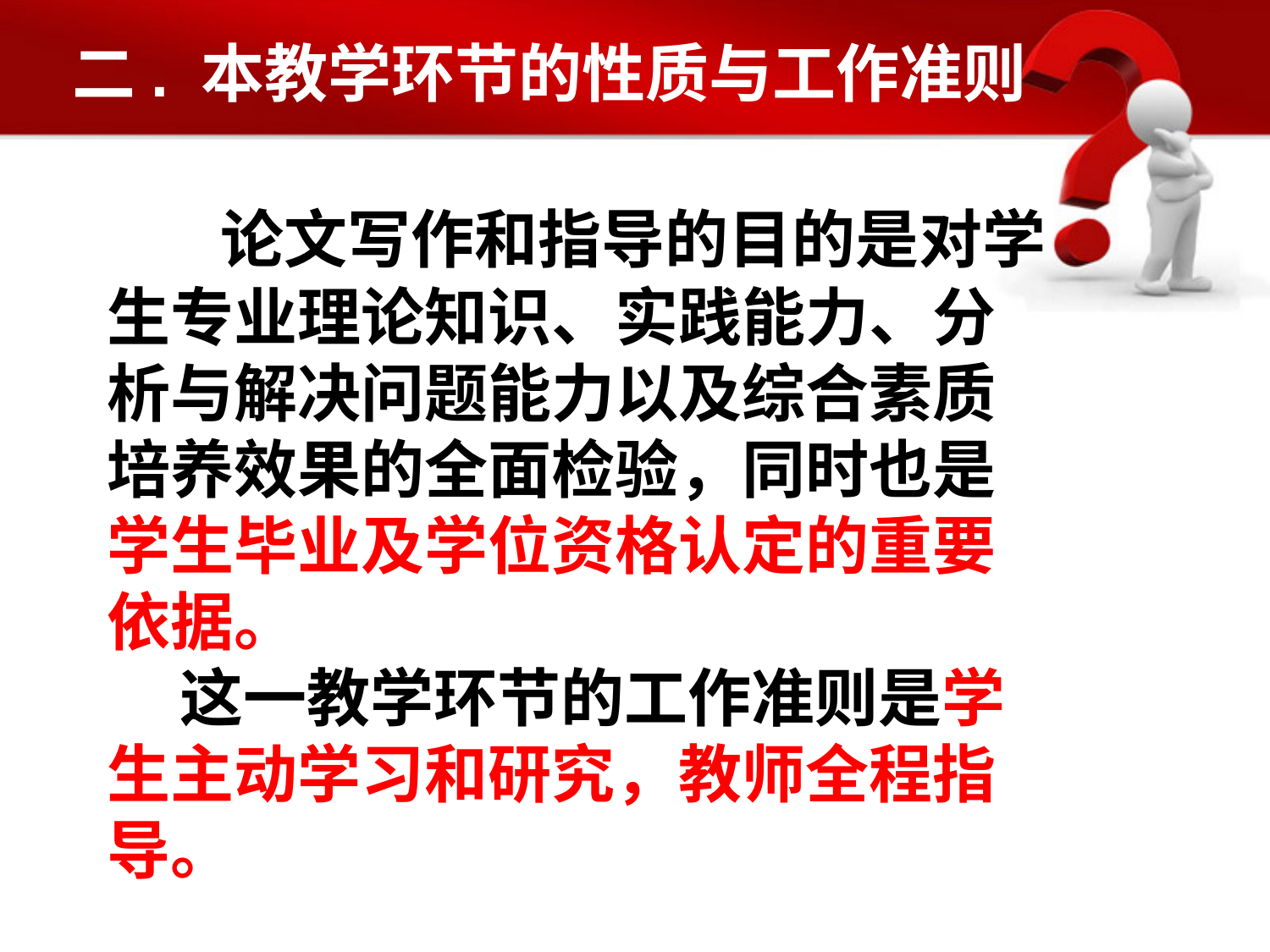

# 二. 本教学环节的性质与工作准则
      论文写作和指导的目的是对学生专业理论知识、实践能力、分析与解决问题能力以及综合素质培养效果的全面检验，同时也是学生毕业及学位资格认定的重要依据。
    这一教学环节的工作准则是学生主动学习和研究，教师全程指导。